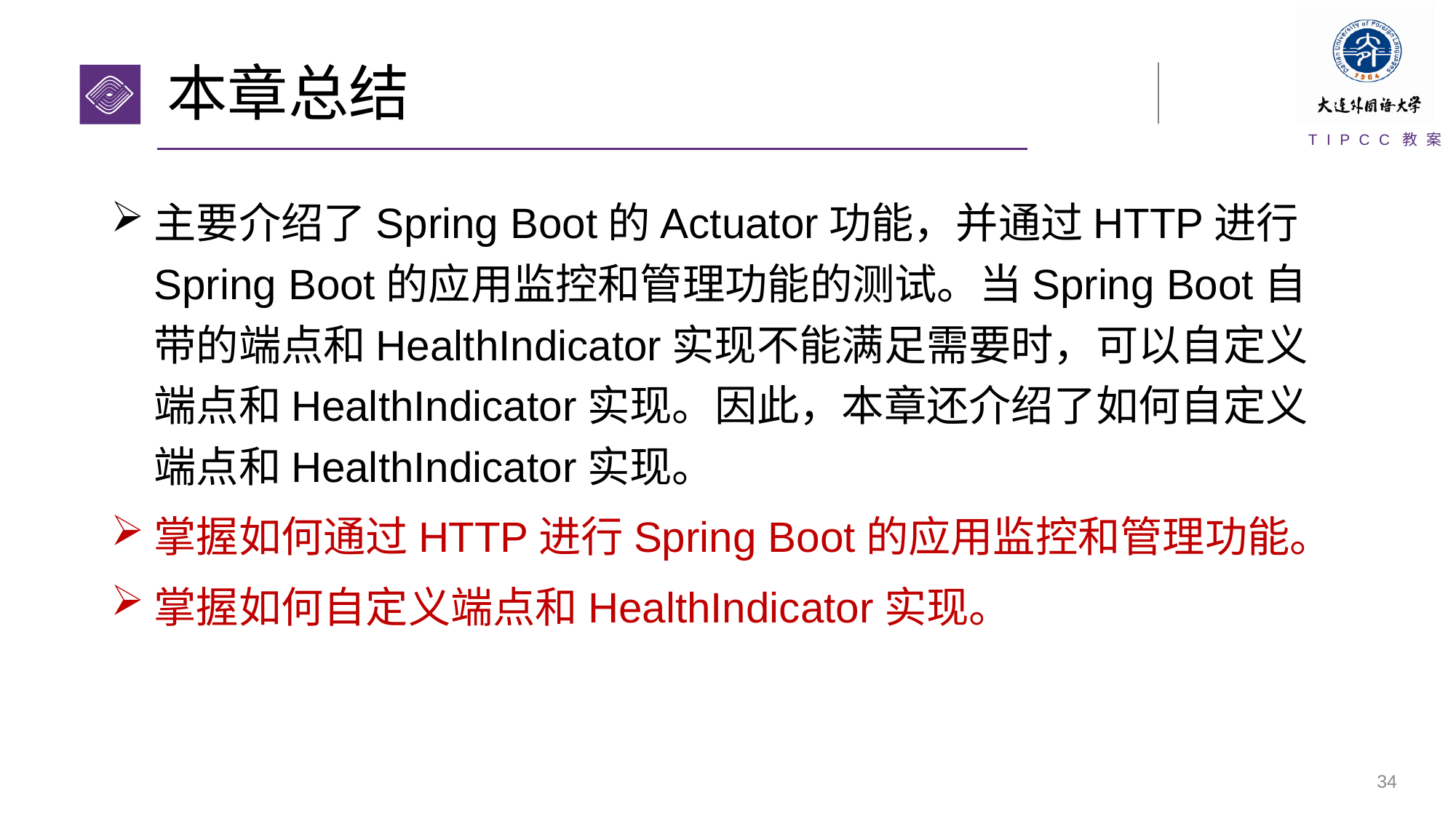

# 本章总结
主要介绍了Spring Boot的Actuator功能，并通过HTTP进行Spring Boot的应用监控和管理功能的测试。当Spring Boot自带的端点和HealthIndicator实现不能满足需要时，可以自定义端点和HealthIndicator实现。因此，本章还介绍了如何自定义端点和HealthIndicator实现。
掌握如何通过HTTP进行Spring Boot的应用监控和管理功能。
掌握如何自定义端点和HealthIndicator实现。
34